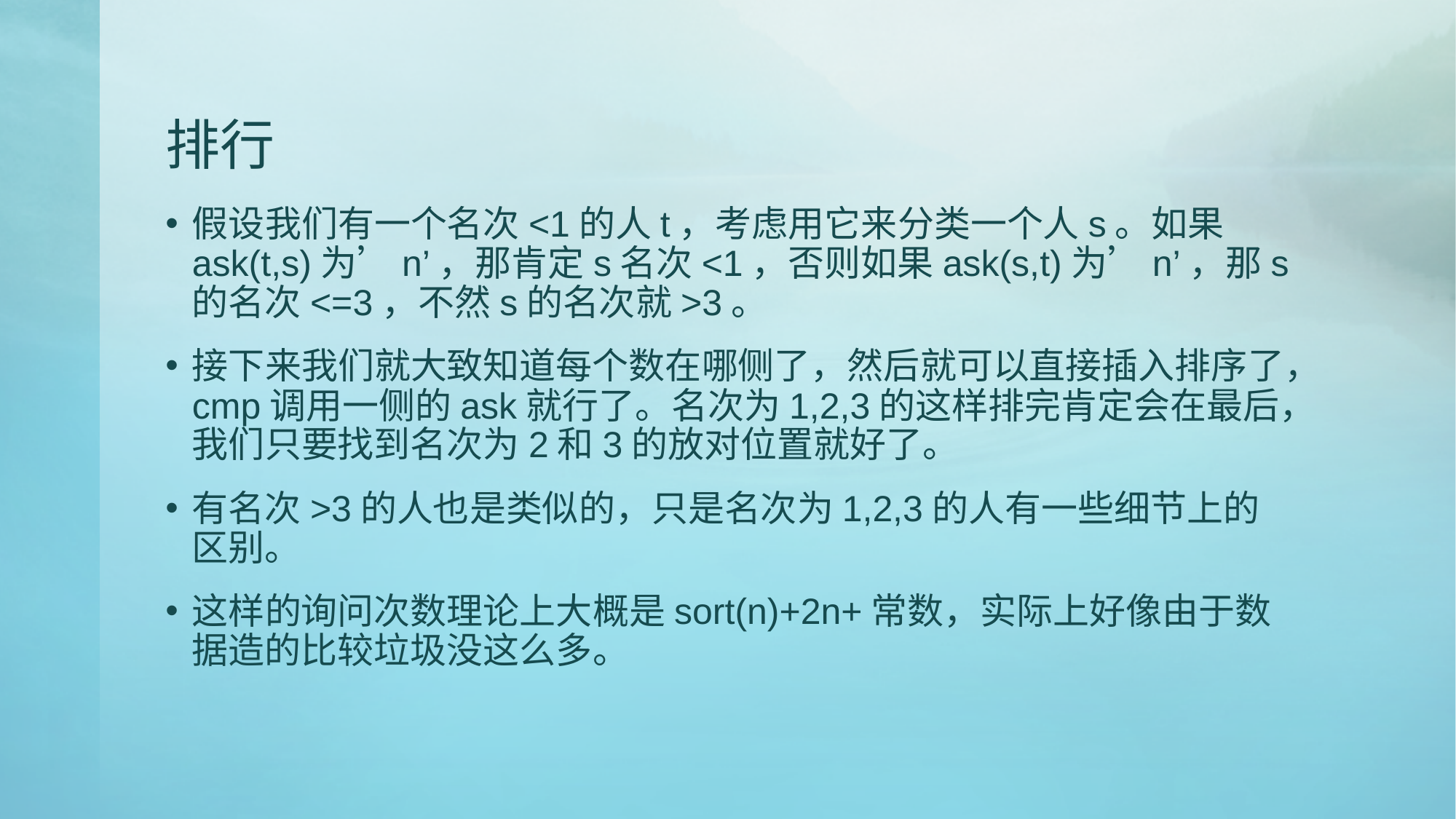

# 排行
假设我们有一个名次<1的人t，考虑用它来分类一个人s。如果ask(t,s)为’n’，那肯定s名次<1，否则如果ask(s,t)为’n’，那s的名次<=3，不然s的名次就>3。
接下来我们就大致知道每个数在哪侧了，然后就可以直接插入排序了，cmp调用一侧的ask就行了。名次为1,2,3的这样排完肯定会在最后，我们只要找到名次为2和3的放对位置就好了。
有名次>3的人也是类似的，只是名次为1,2,3的人有一些细节上的区别。
这样的询问次数理论上大概是sort(n)+2n+常数，实际上好像由于数据造的比较垃圾没这么多。